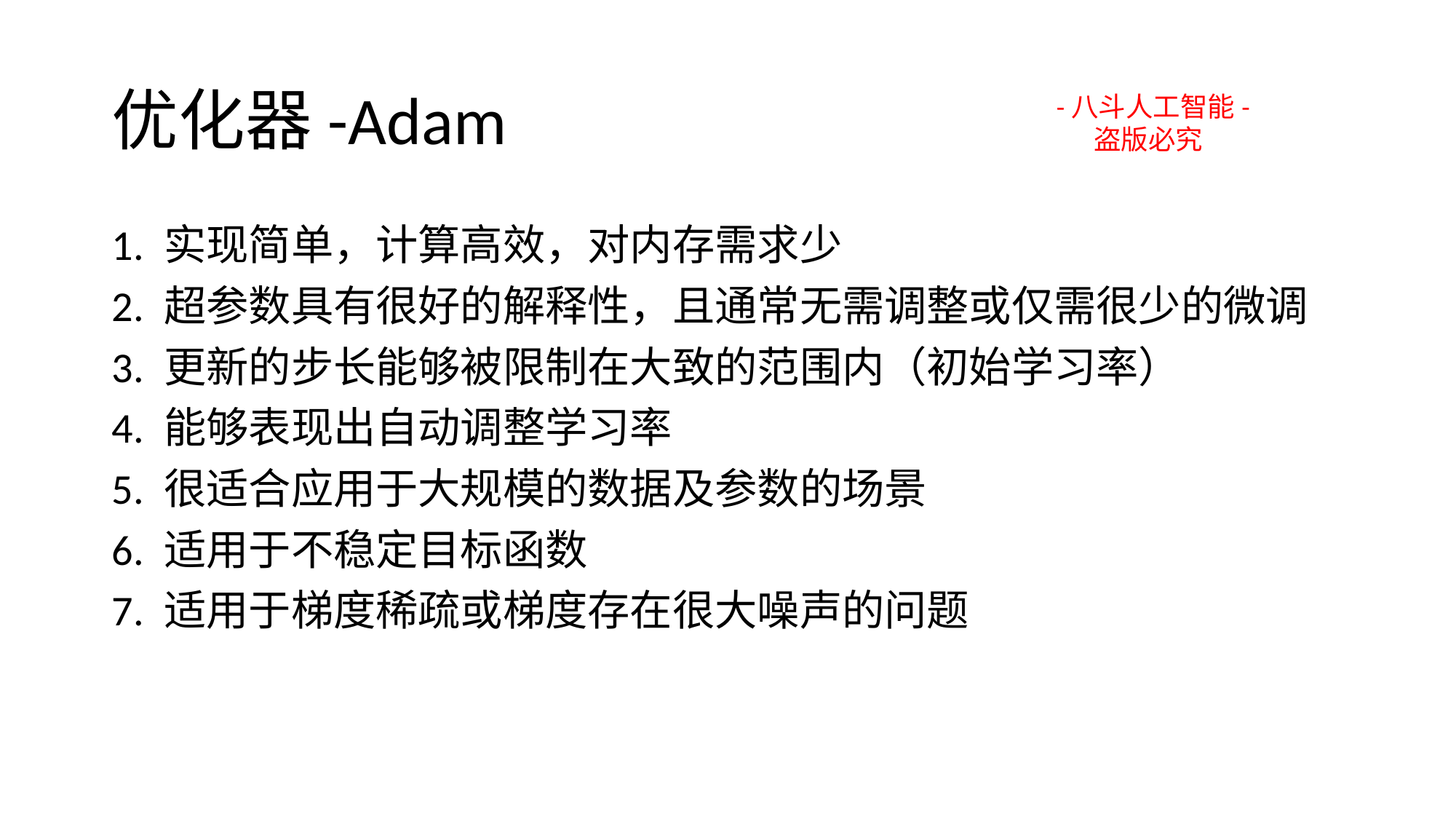

# 优化器-Adam
-八斗人工智能-
     盗版必究
1. 实现简单，计算高效，对内存需求少
2. 超参数具有很好的解释性，且通常无需调整或仅需很少的微调
3. 更新的步长能够被限制在大致的范围内（初始学习率）
4. 能够表现出自动调整学习率
5. 很适合应用于大规模的数据及参数的场景
6. 适用于不稳定目标函数
7. 适用于梯度稀疏或梯度存在很大噪声的问题